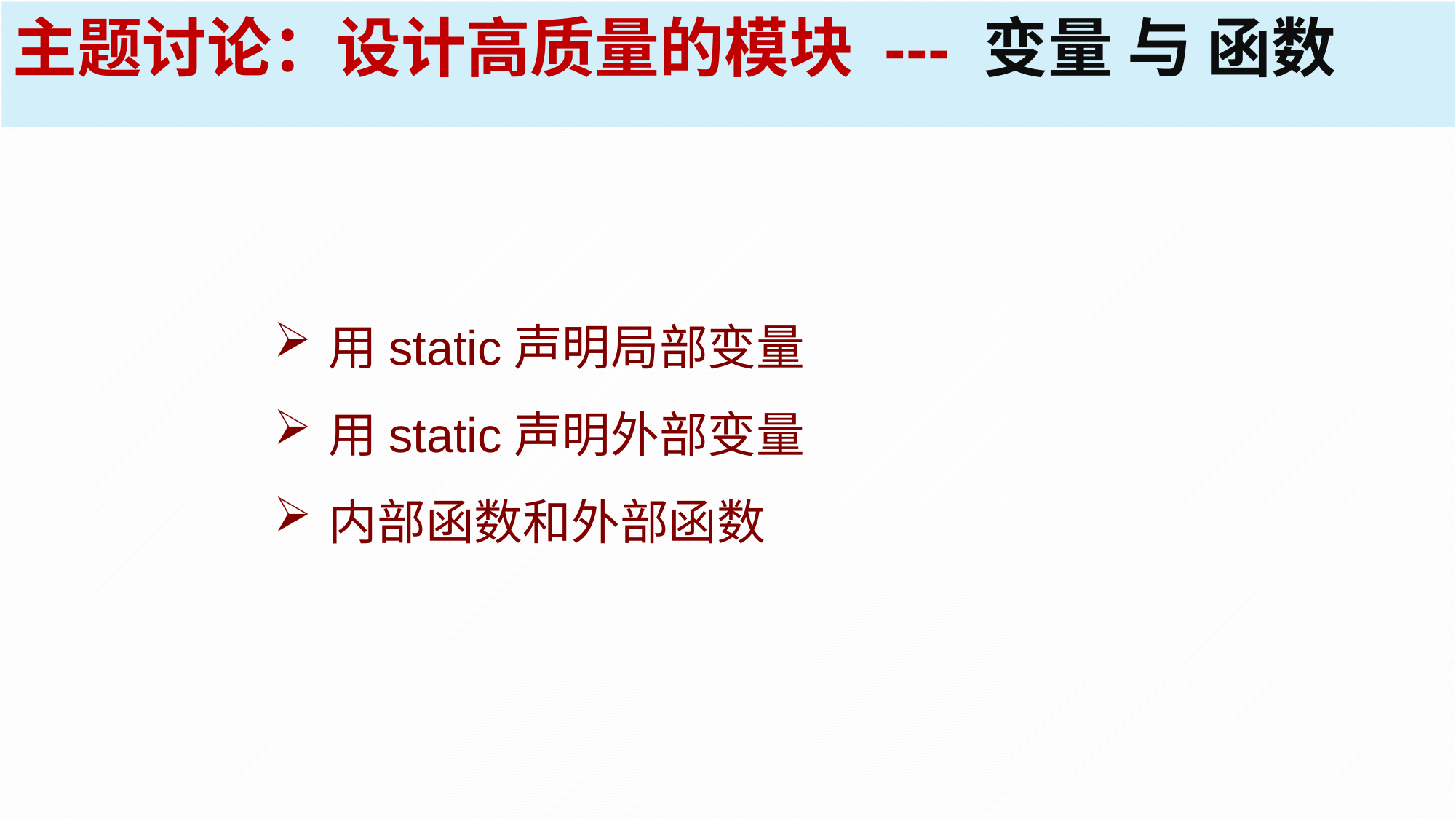

主题讨论：设计高质量的模块 --- 变量 与 函数

用static声明局部变量
用static声明外部变量
内部函数和外部函数